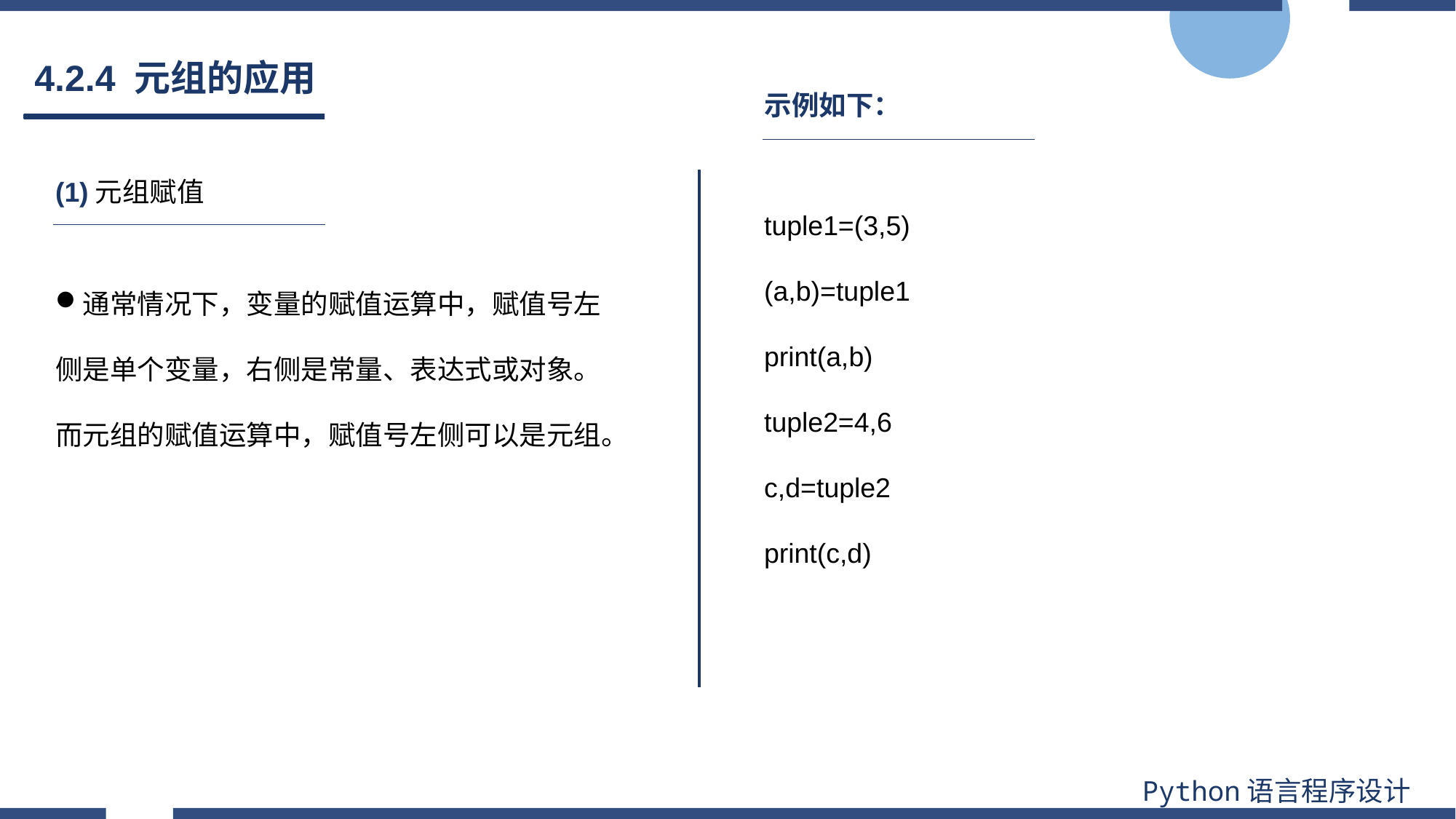

# 4.2.4 元组的应用
示例如下：
(1)元组赋值
tuple1=(3,5)
(a,b)=tuple1
print(a,b)
tuple2=4,6
c,d=tuple2
print(c,d)
通常情况下，变量的赋值运算中，赋值号左侧是单个变量，右侧是常量、表达式或对象。而元组的赋值运算中，赋值号左侧可以是元组。